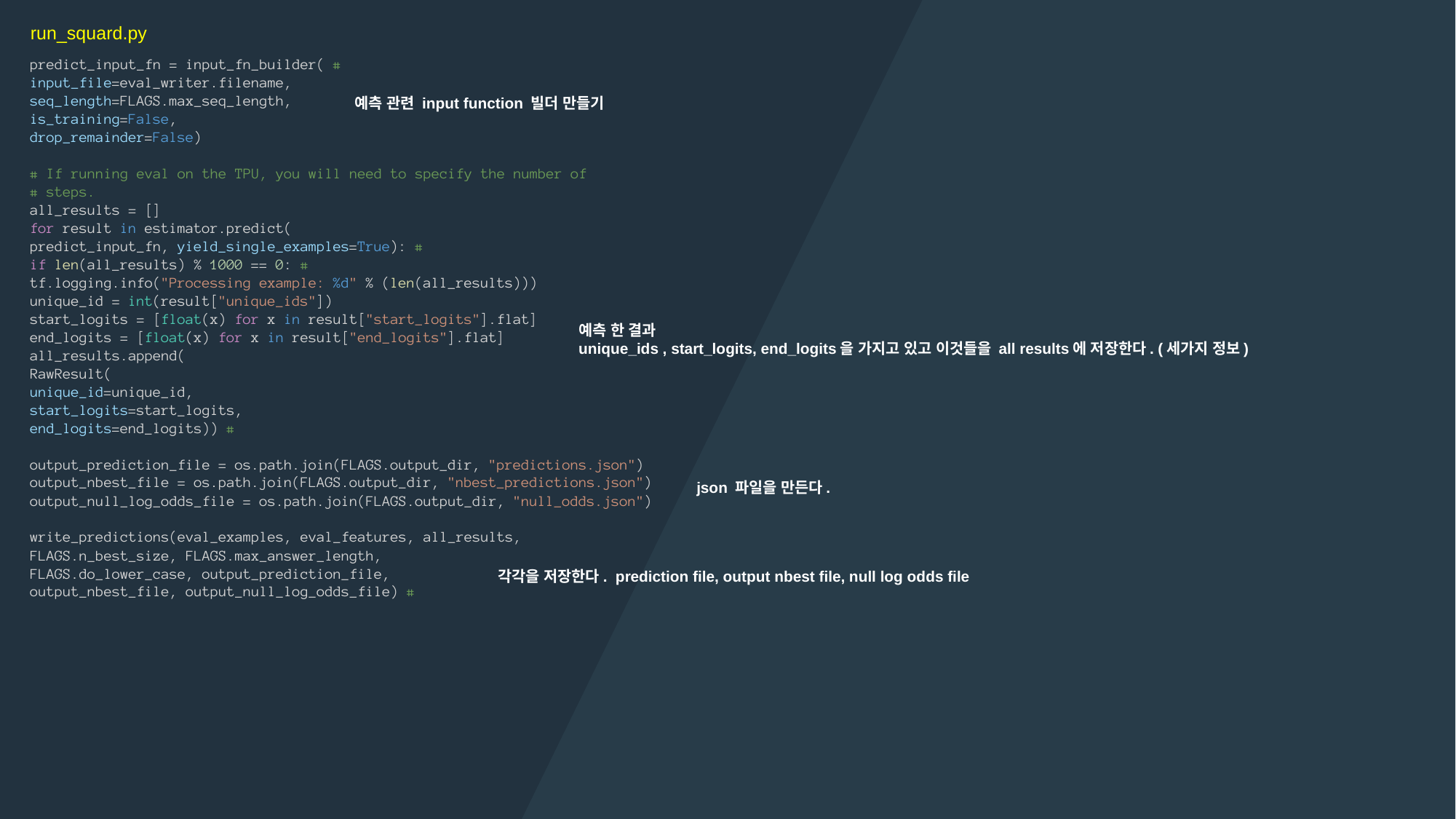

run_squard.py
predict_input_fn = input_fn_builder( #
input_file=eval_writer.filename,
seq_length=FLAGS.max_seq_length,
is_training=False,
drop_remainder=False)
# If running eval on the TPU, you will need to specify the number of
# steps.
all_results = []
for result in estimator.predict(
predict_input_fn, yield_single_examples=True): #
if len(all_results) % 1000 == 0: #
tf.logging.info("Processing example: %d" % (len(all_results)))
unique_id = int(result["unique_ids"])
start_logits = [float(x) for x in result["start_logits"].flat]
end_logits = [float(x) for x in result["end_logits"].flat]
all_results.append(
RawResult(
unique_id=unique_id,
start_logits=start_logits,
end_logits=end_logits)) #
output_prediction_file = os.path.join(FLAGS.output_dir, "predictions.json")
output_nbest_file = os.path.join(FLAGS.output_dir, "nbest_predictions.json")
output_null_log_odds_file = os.path.join(FLAGS.output_dir, "null_odds.json")
write_predictions(eval_examples, eval_features, all_results,
FLAGS.n_best_size, FLAGS.max_answer_length,
FLAGS.do_lower_case, output_prediction_file,
output_nbest_file, output_null_log_odds_file) #
예측 관련 input function 빌더 만들기
예측 한 결과
unique_ids , start_logits, end_logits을 가지고 있고 이것들을 all results에 저장한다. (세가지 정보)
json 파일을 만든다.
각각을 저장한다.  prediction file, output nbest file, null log odds file